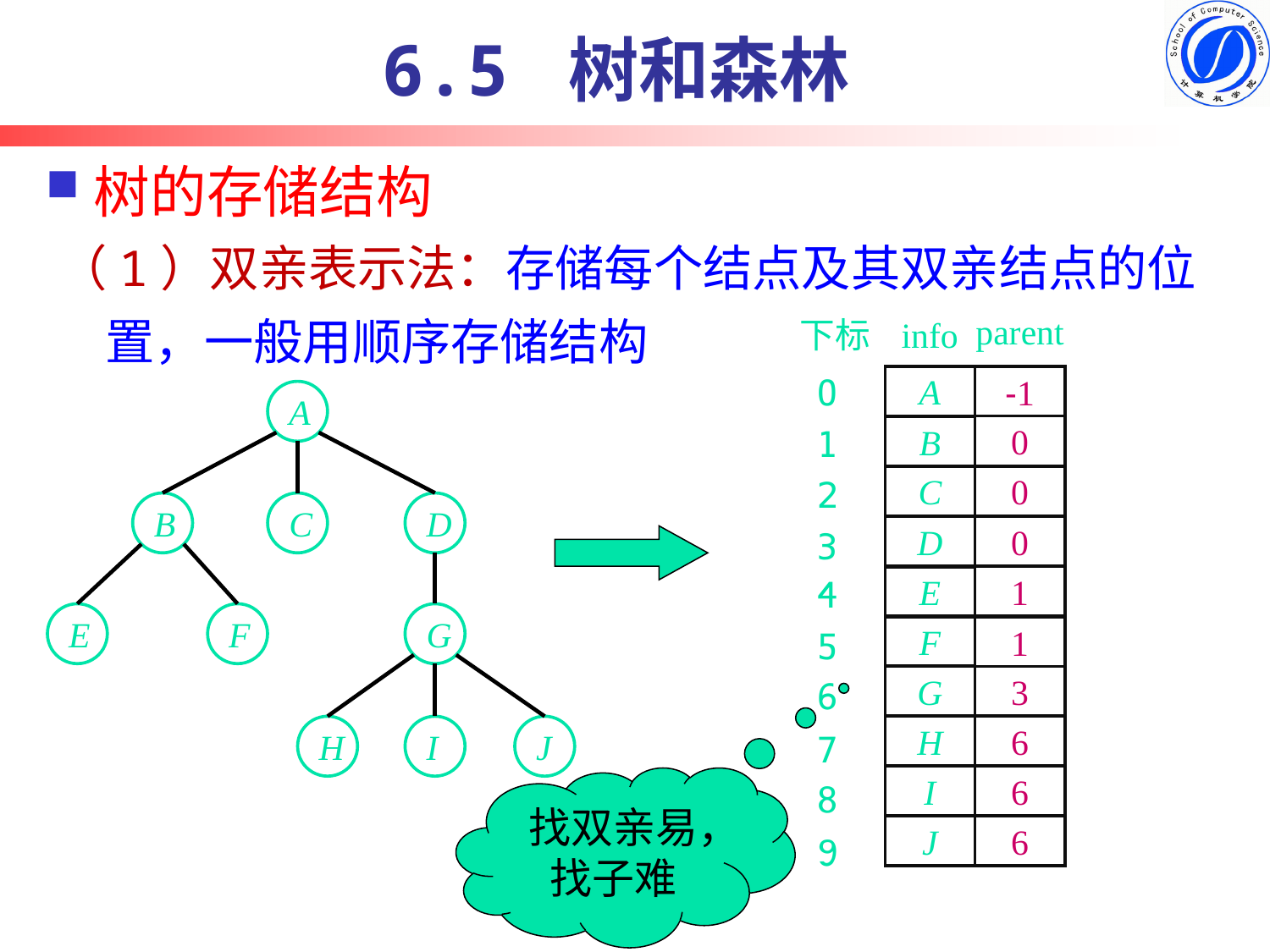

6.5 树和森林
# 树的存储结构
（1）双亲表示法：存储每个结点及其双亲结点的位置，一般用顺序存储结构
parent
-1
0
0
0
1
1
3
6
6
6
下标
info
0
A
1
B
C
2
D
3
4
E
F
5
G
6
H
7
I
8
J
9
A
B
C
D
E
F
G
H
I
J

找双亲易，找子难